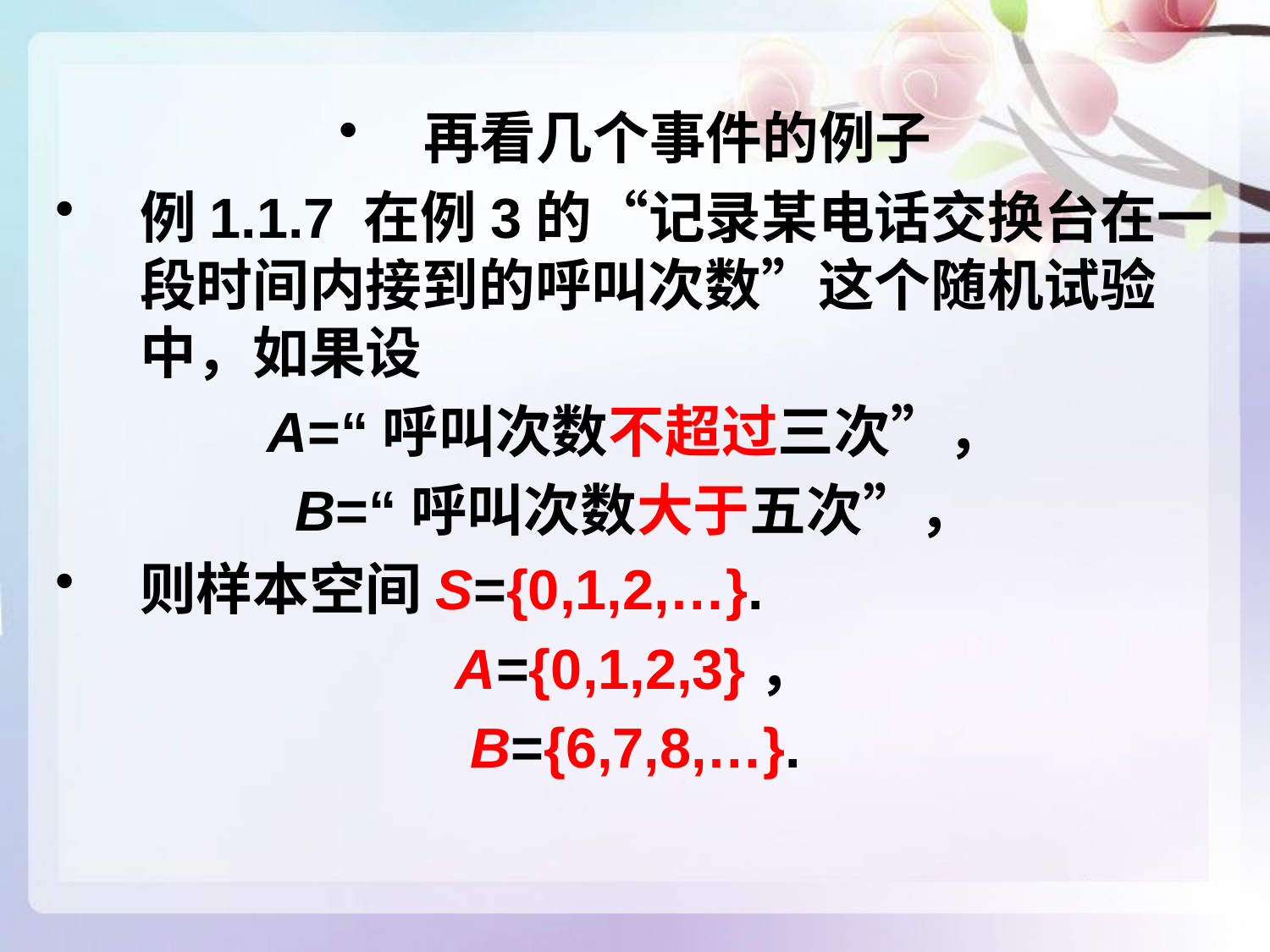

再看几个事件的例子
例1.1.7 在例3的“记录某电话交换台在一段时间内接到的呼叫次数”这个随机试验中，如果设
A=“呼叫次数不超过三次”，
B=“呼叫次数大于五次”，
则样本空间S={0,1,2,…}.
A={0,1,2,3}，
B={6,7,8,…}.